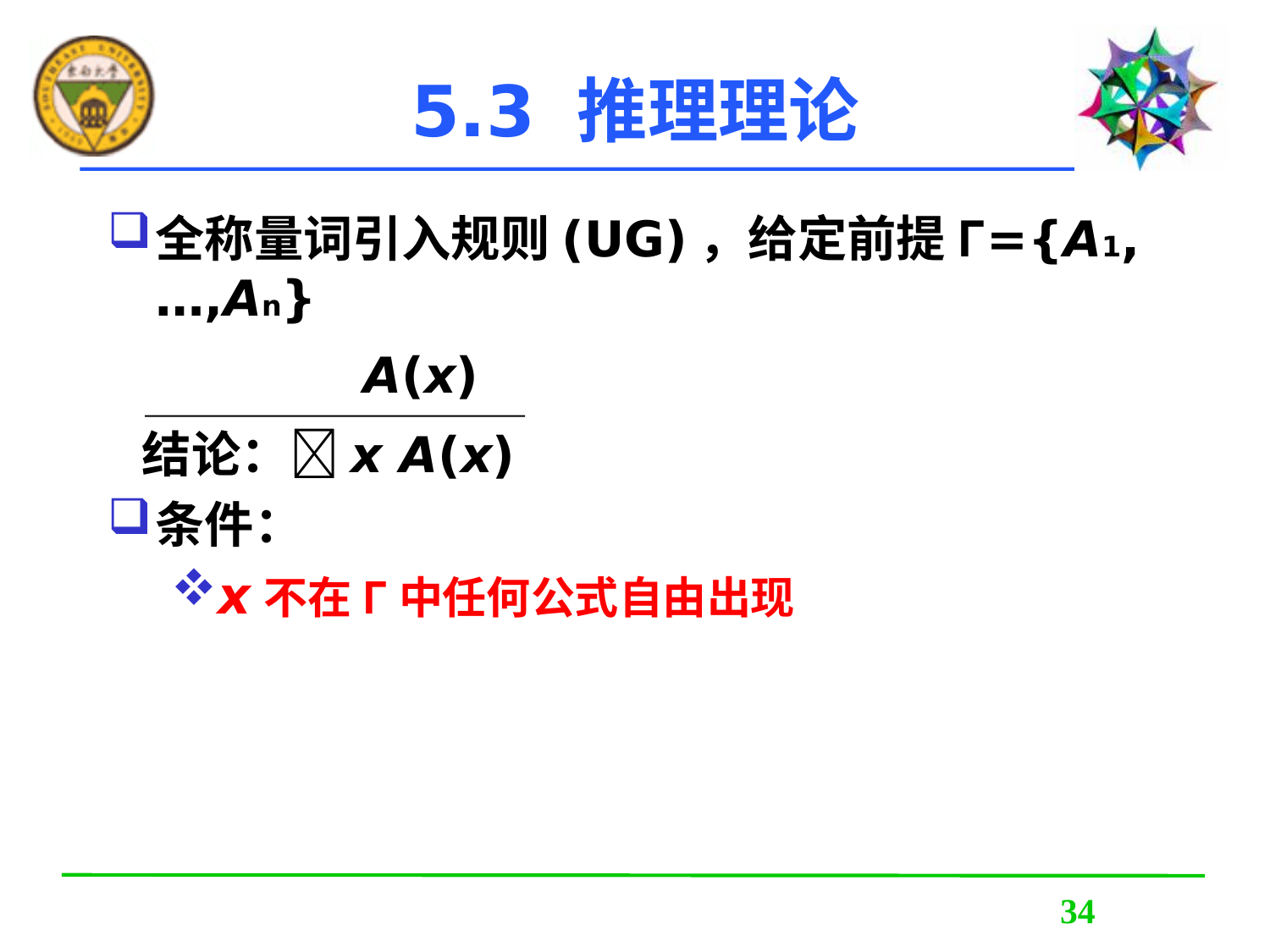

5.3 推理理论
全称量词引入规则(UG)，给定前提Γ={A1,…,An}
             A(x)
  结论：∀x A(x)
条件：
x不在Γ中任何公式自由出现